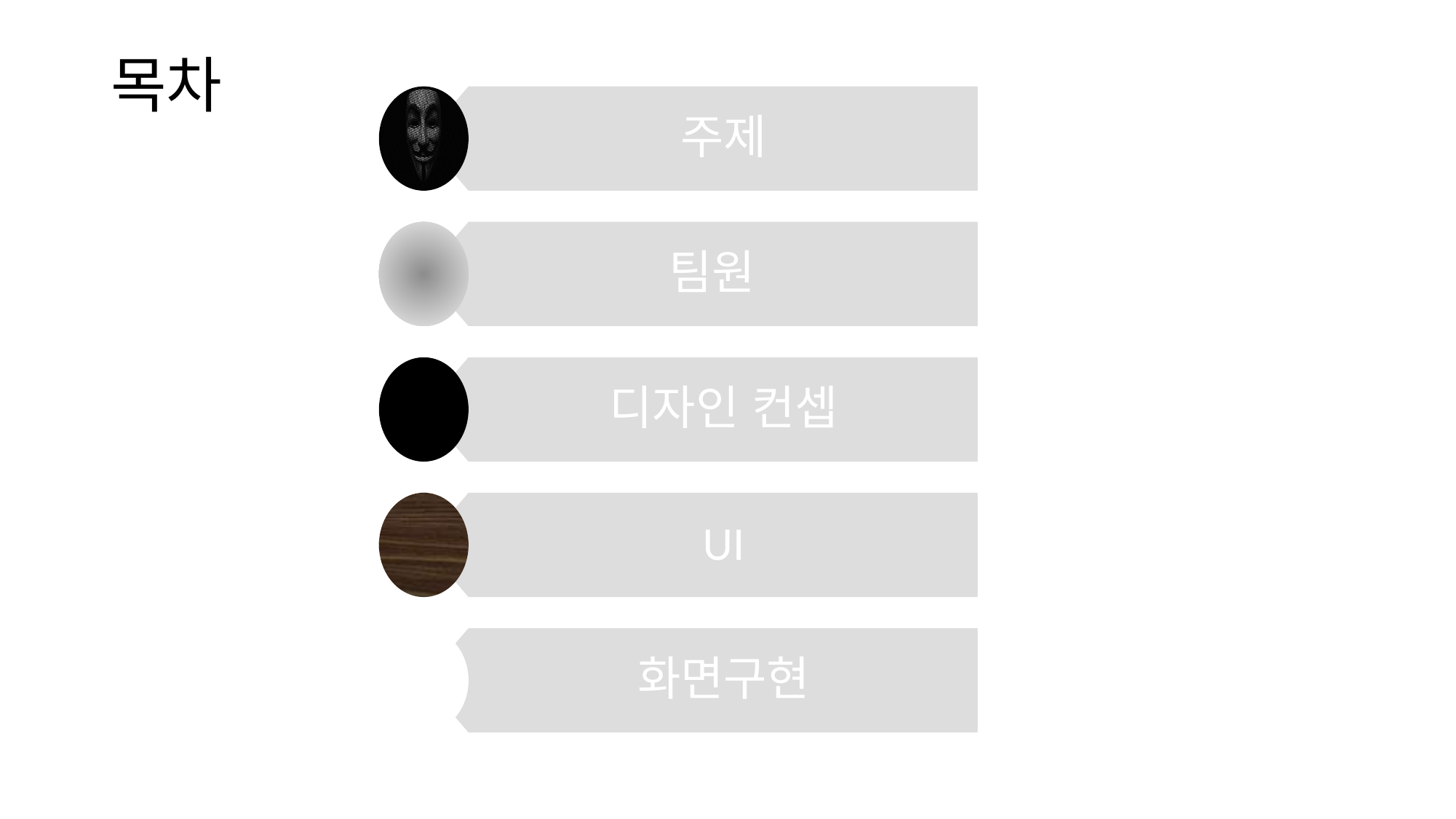

# 목차
주제

팀원

디자인 컨셉

UI

화면구현